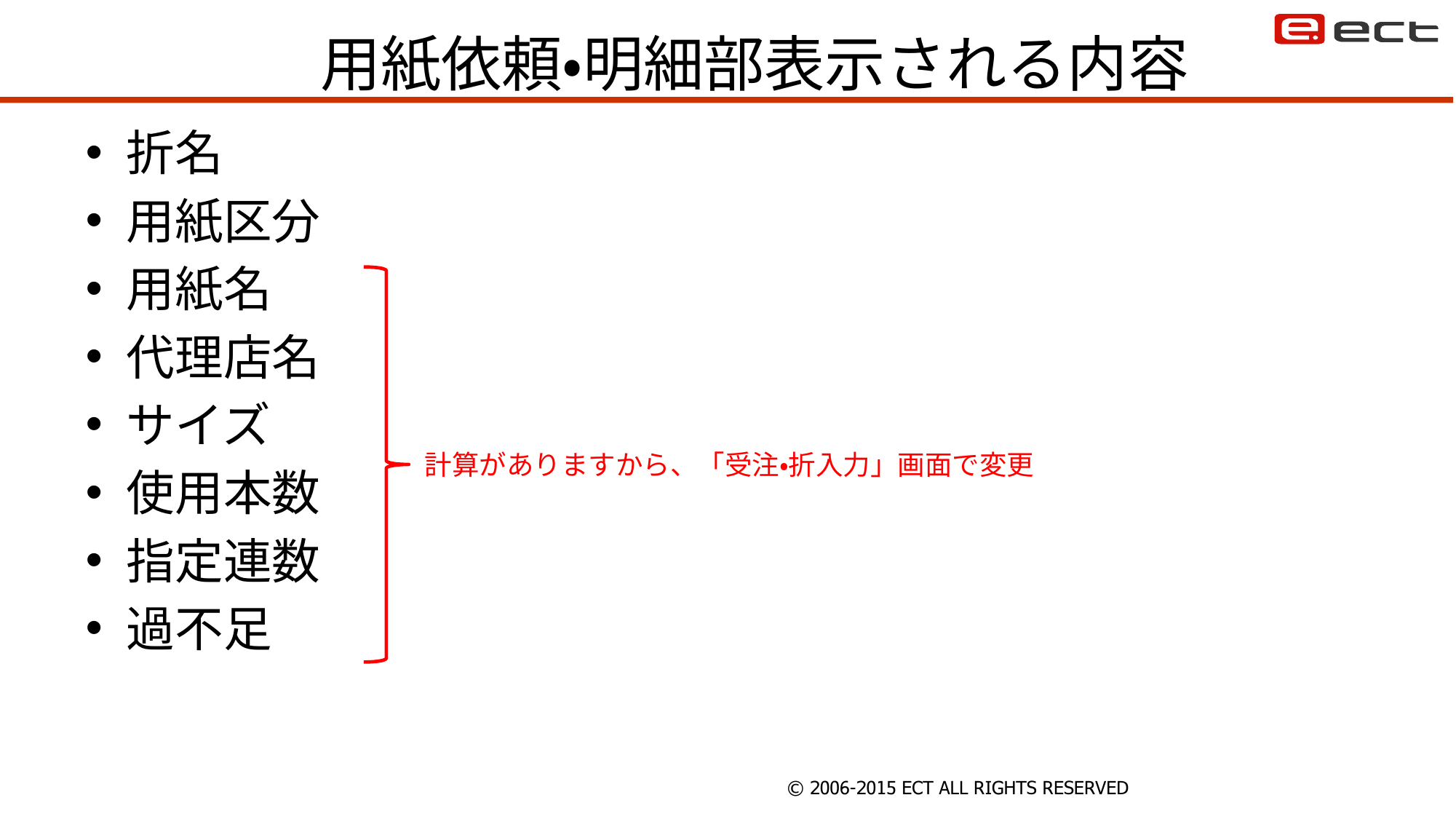

# 用紙依頼・明細部表示される内容
折名
用紙区分
用紙名
代理店名
サイズ
使用本数
指定連数
過不足

計算がありますから、「受注・折入力」画面で変更